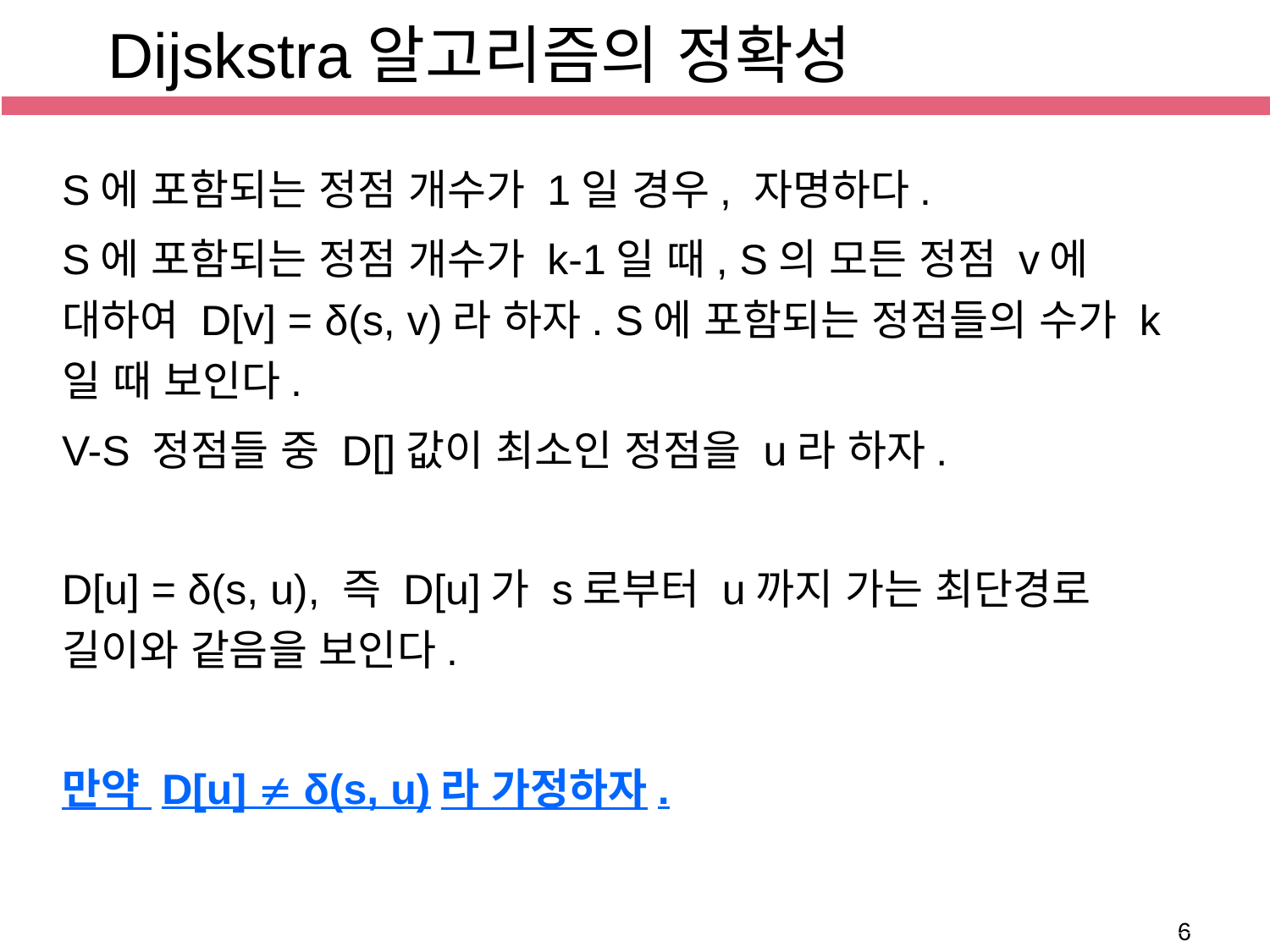

# Dijskstra알고리즘의 정확성
S에 포함되는 정점 개수가 1일 경우, 자명하다.
S에 포함되는 정점 개수가 k-1일 때, S의 모든 정점 v에 대하여 D[v] = δ(s, v)라 하자. S에 포함되는 정점들의 수가 k일 때 보인다.
V-S 정점들 중 D[]값이 최소인 정점을 u라 하자.

D[u] = δ(s, u), 즉 D[u]가 s로부터 u까지 가는 최단경로 길이와 같음을 보인다.

만약 D[u] ≠ δ(s, u)라 가정하자.
6